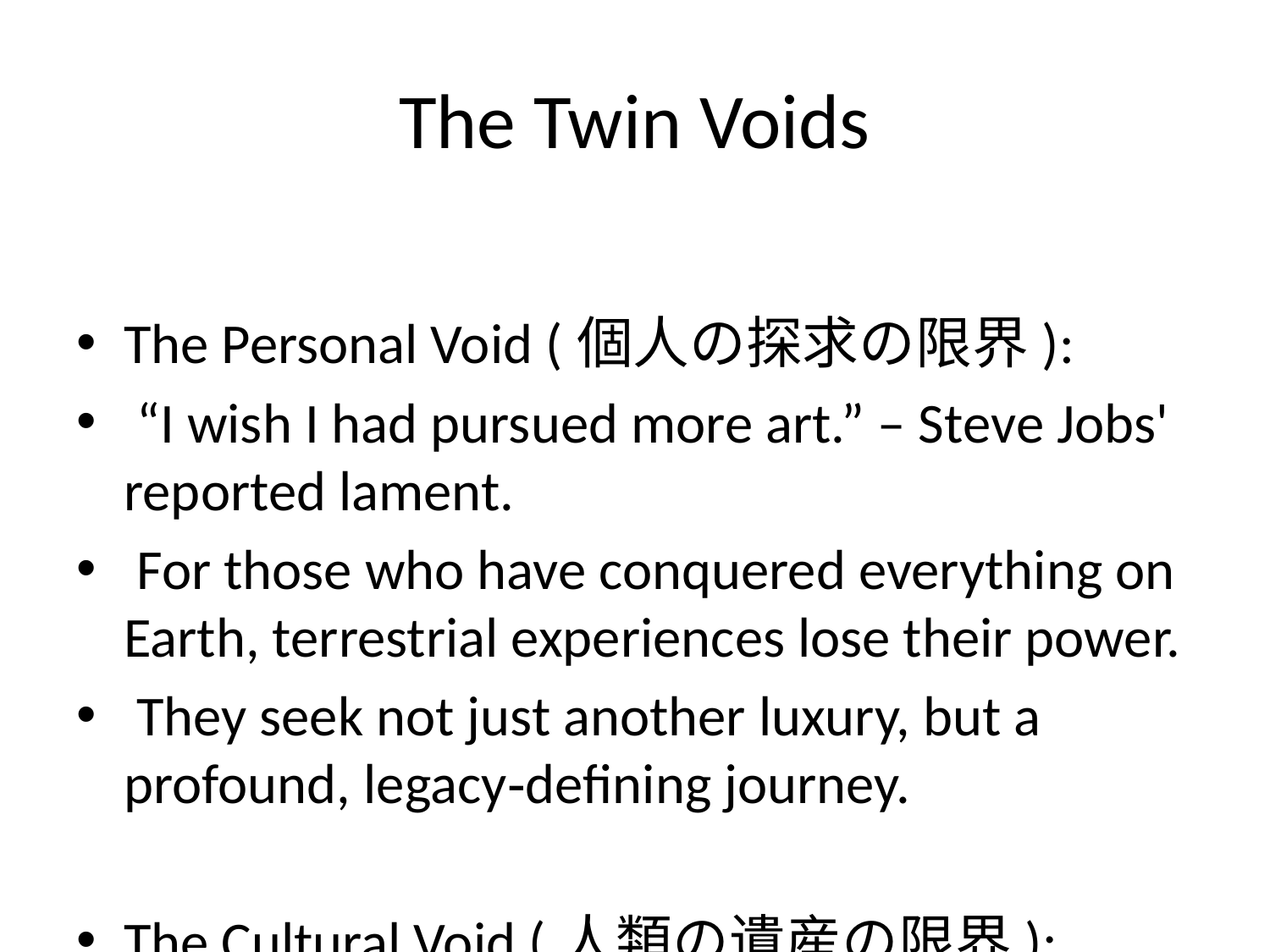

# The Twin Voids

The Personal Void (個人の探求の限界):
 “I wish I had pursued more art.” – Steve Jobs' reported lament.
 For those who have conquered everything on Earth, terrestrial experiences lose their power.
 They seek not just another luxury, but a profound, legacy‑defining journey.

The Cultural Void (人類の遺産の限界):
 Humanity's greatest cultural treasures are confined to a single, fragile planet.
 To secure our legacy, we must transcend our terrestrial cradle and establish a cultural foothold in the cosmos.